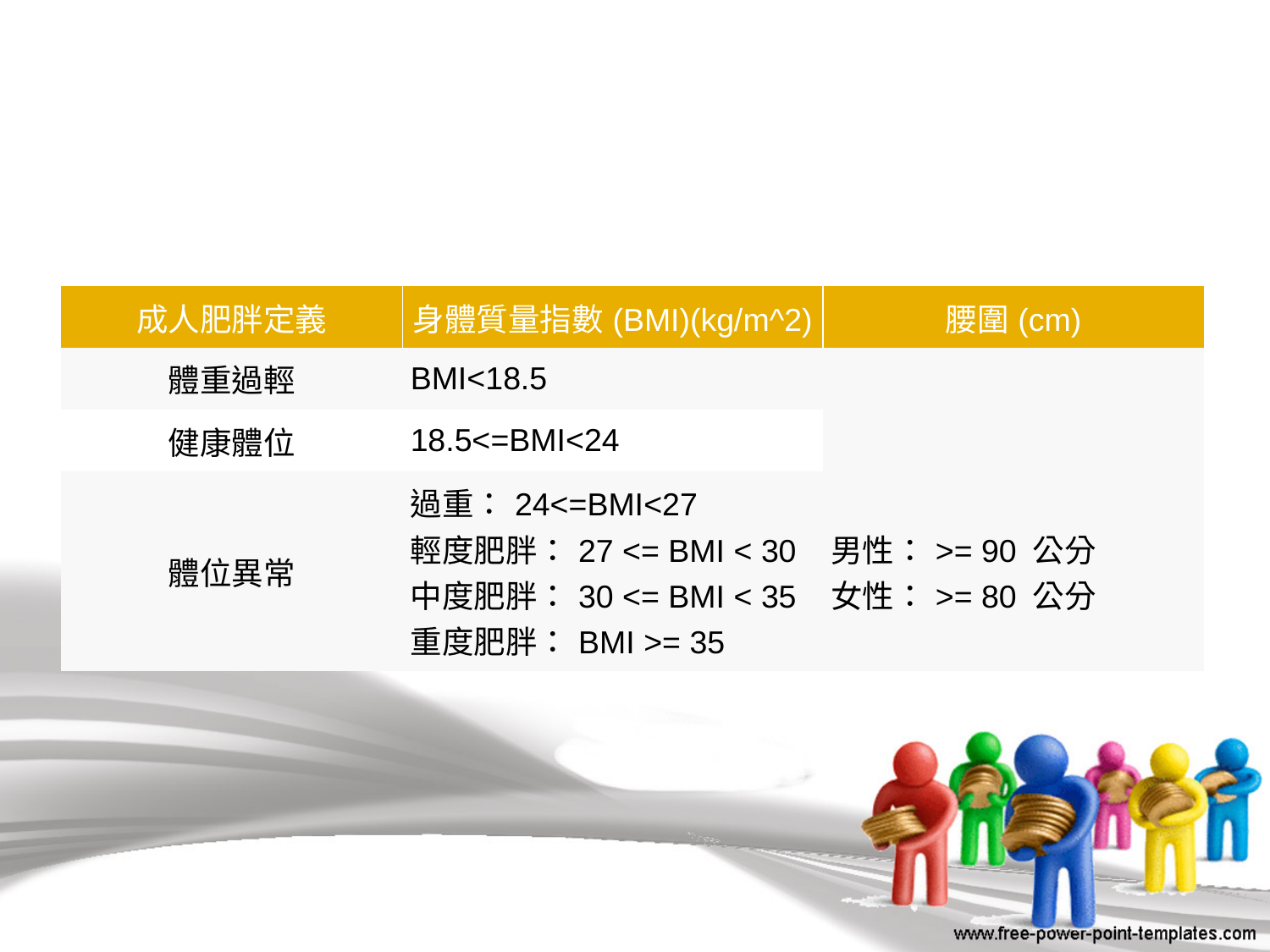

#
| 成人肥胖定義 | 身體質量指數(BMI)(kg/m^2) | 腰圍(cm) |
| --- | --- | --- |
| 體重過輕 | BMI<18.5 |  |
| 健康體位 | 18.5<=BMI<24 |  |
| 體位異常 | 過重：24<=BMI<27 輕度肥胖：27 <= BMI < 30 中度肥胖：30 <= BMI < 35 重度肥胖：BMI >= 35 | 男性：>= 90 公分 女性：>= 80 公分 |